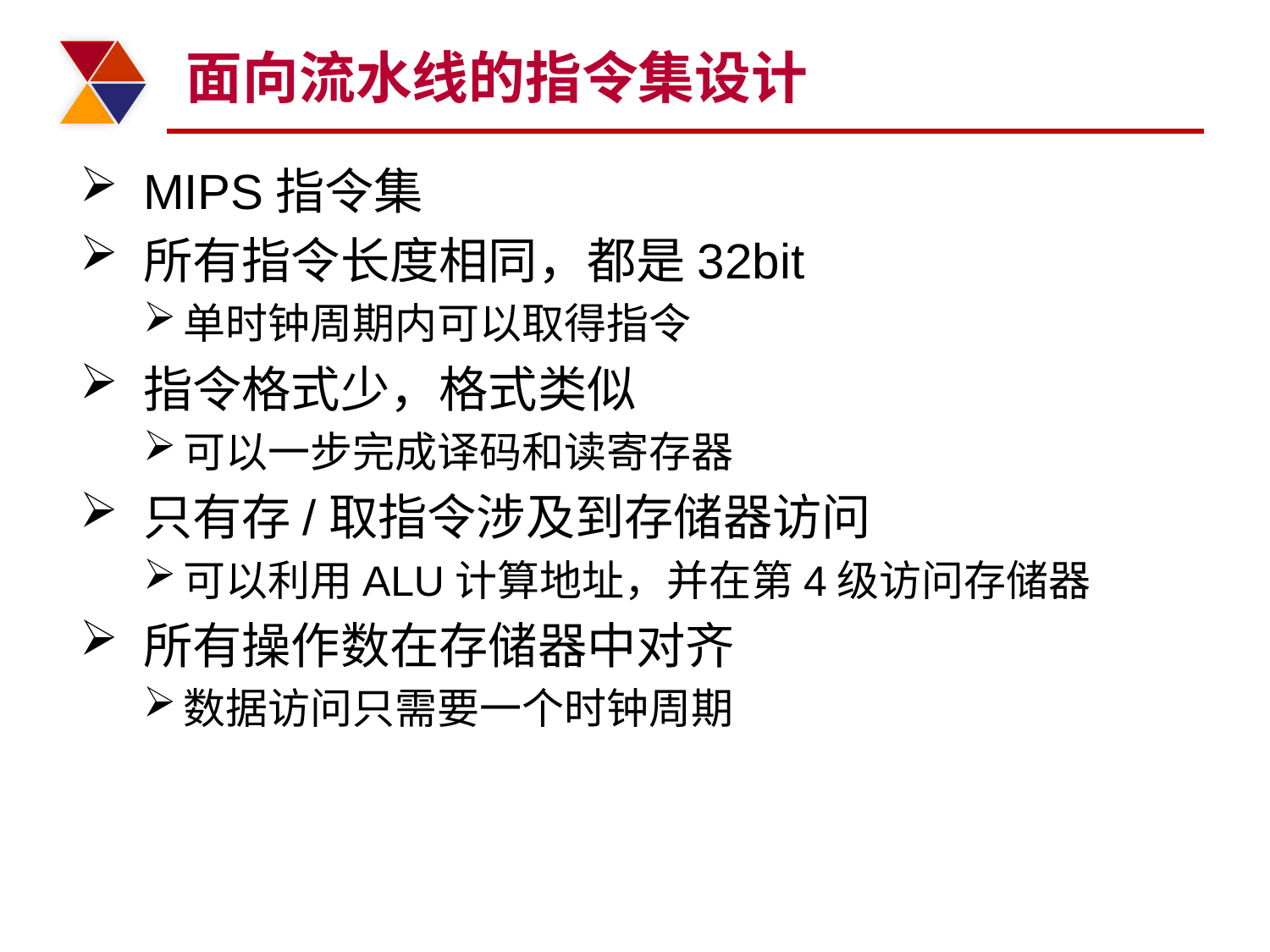

# 面向流水线的指令集设计
MIPS指令集
所有指令长度相同，都是32bit
单时钟周期内可以取得指令
指令格式少，格式类似
可以一步完成译码和读寄存器
只有存/取指令涉及到存储器访问
可以利用ALU计算地址，并在第4级访问存储器
所有操作数在存储器中对齐
数据访问只需要一个时钟周期